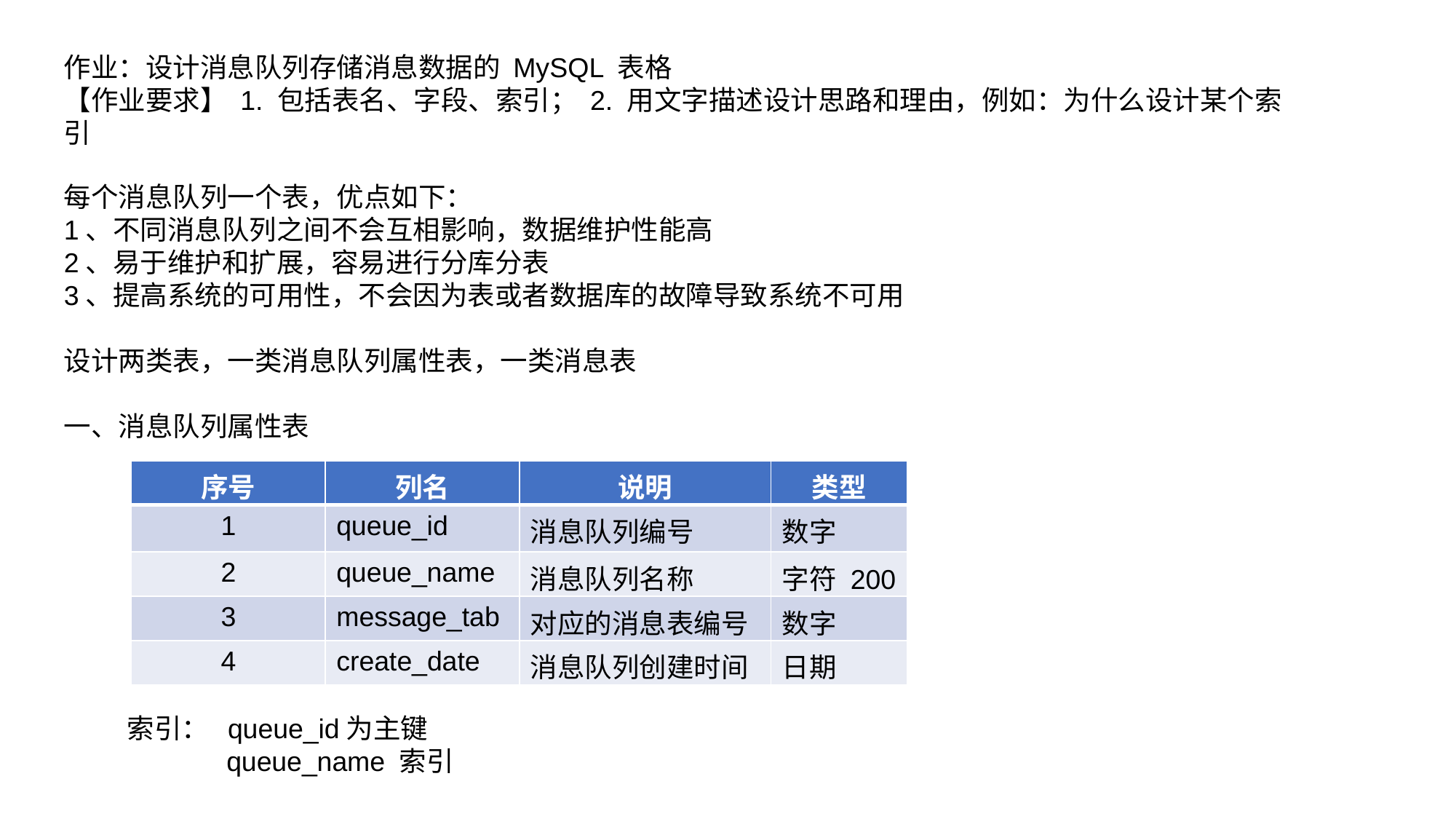

作业：设计消息队列存储消息数据的 MySQL 表格
【作业要求】 1. 包括表名、字段、索引； 2. 用文字描述设计思路和理由，例如：为什么设计某个索引
每个消息队列一个表，优点如下：
1、不同消息队列之间不会互相影响，数据维护性能高
2、易于维护和扩展，容易进行分库分表
3、提高系统的可用性，不会因为表或者数据库的故障导致系统不可用

设计两类表，一类消息队列属性表，一类消息表

一、消息队列属性表

| 序号 | 列名 | 说明 | 类型 |
| --- | --- | --- | --- |
| 1 | queue\_id | 消息队列编号 | 数字 |
| 2 | queue\_name | 消息队列名称 | 字符 200 |
| 3 | message\_tab | 对应的消息表编号 | 数字 |
| 4 | create\_date | 消息队列创建时间 | 日期 |
索引：  queue_id为主键
             queue_name 索引